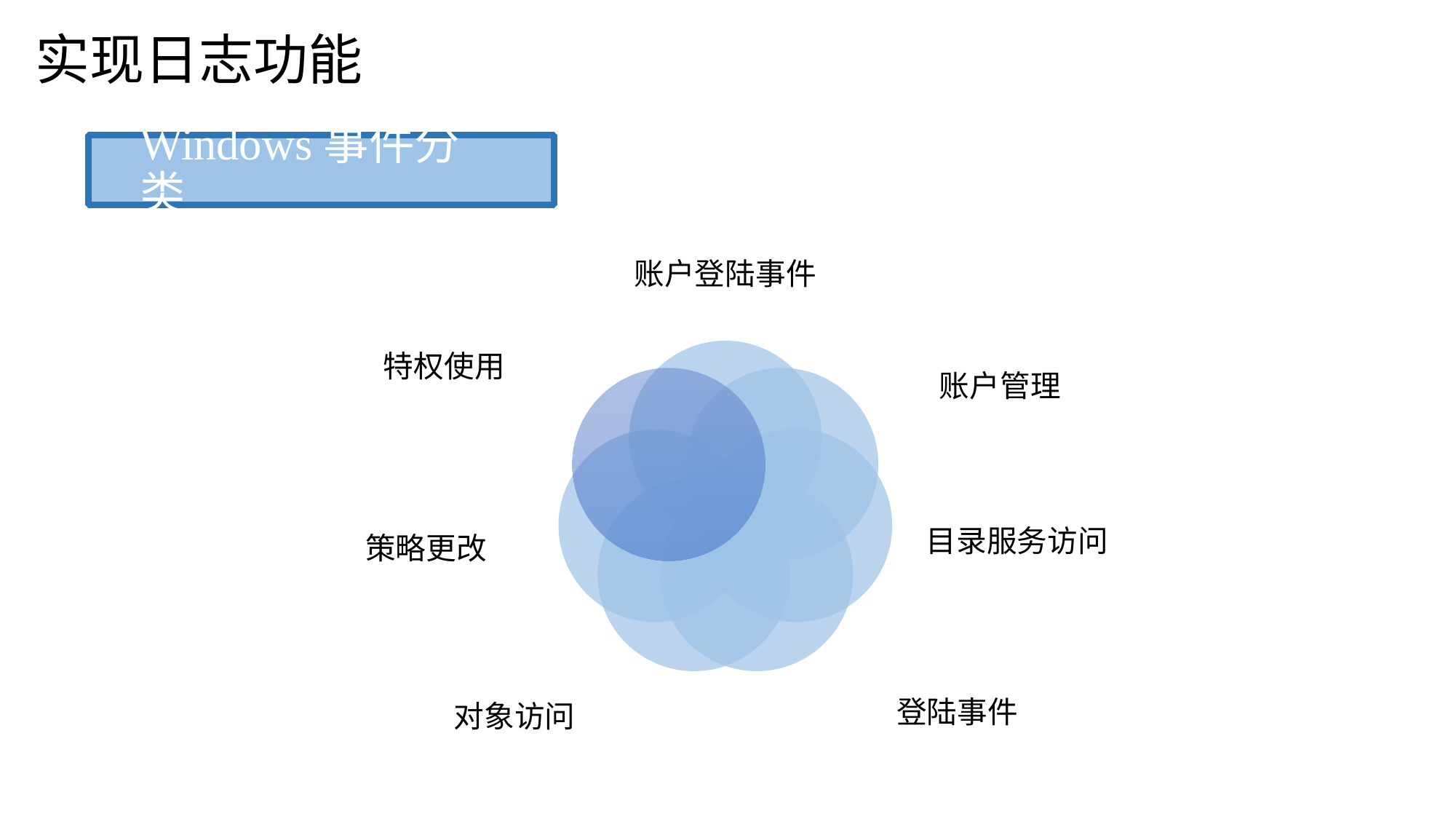

实现日志功能

Windows事件分类
账户登陆事件
账户管理
目录服务访问
登陆事件
对象访问
策略更改
特权使用